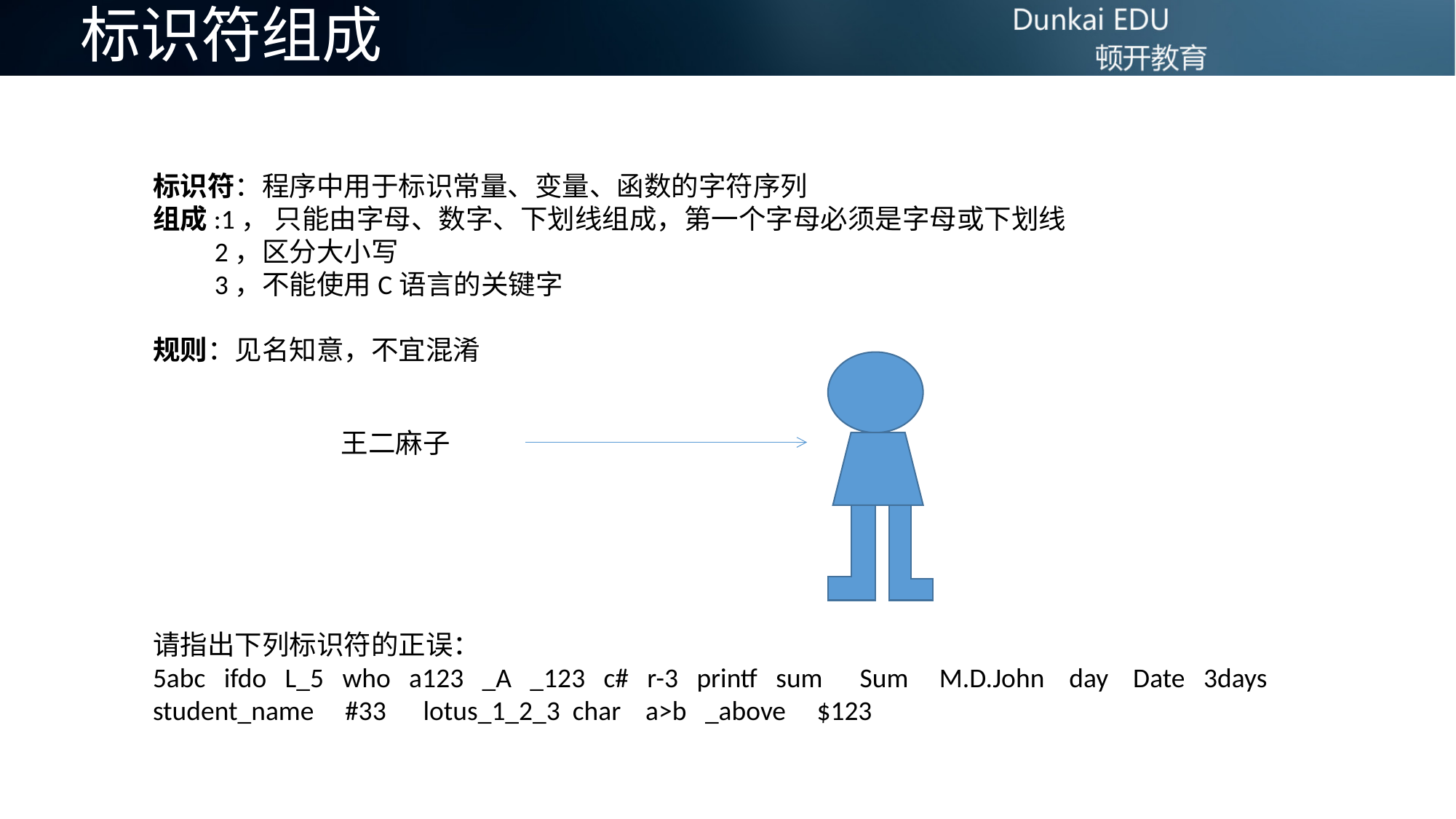

# 标识符组成

标识符：程序中用于标识常量、变量、函数的字符序列
组成:1， 只能由字母、数字、下划线组成，第一个字母必须是字母或下划线
          2，区分大小写
          3，不能使用C语言的关键字

规则：见名知意，不宜混淆

请指出下列标识符的正误：
5abc   ifdo   L_5   who   a123   _A   _123   c#   r-3   printf   sum      Sum     M.D.John    day    Date   3days    student_name     #33      lotus_1_2_3  char    a>b   _above     $123

王二麻子